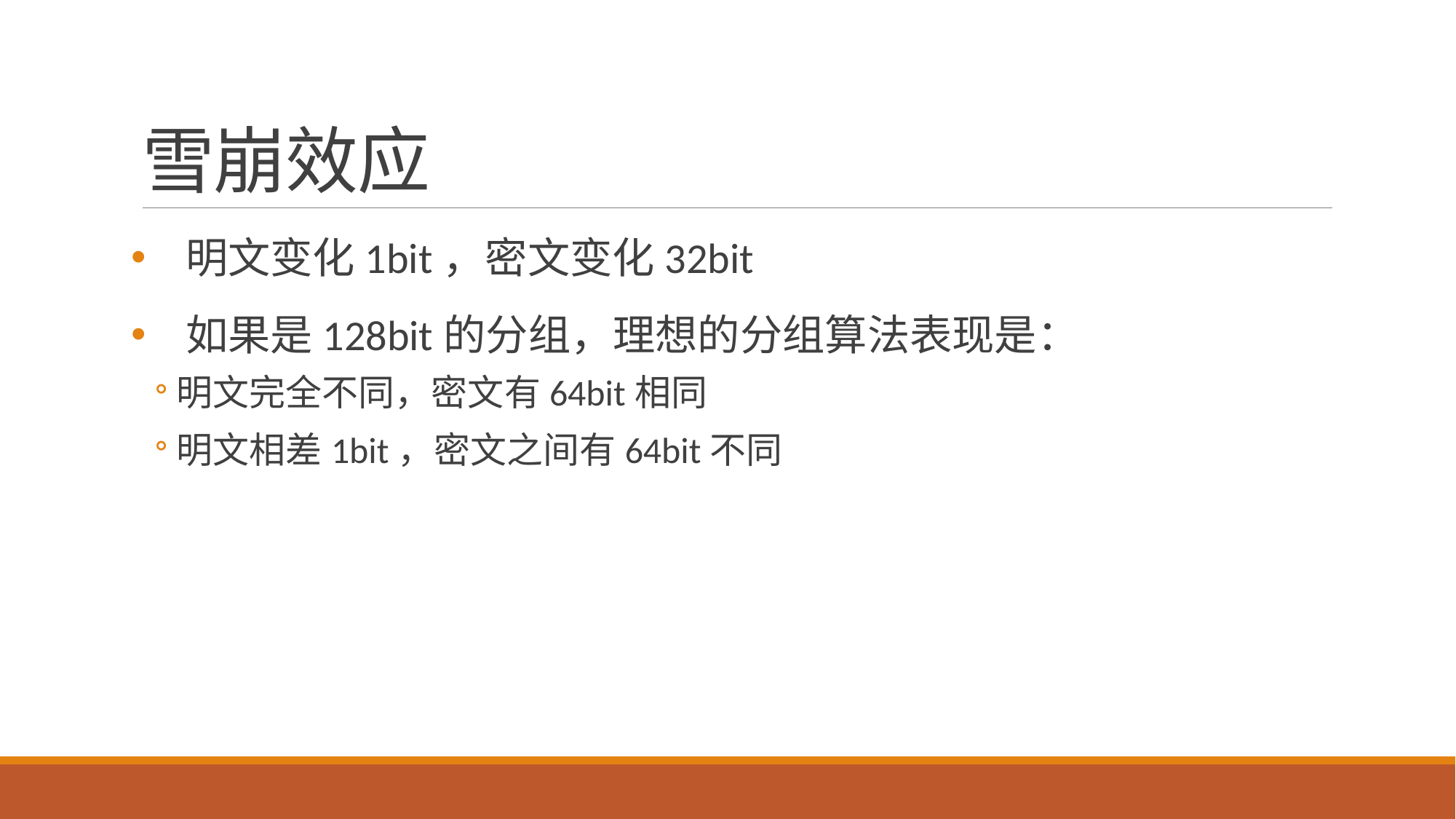

# 雪崩效应
明文变化1bit，密文变化32bit
如果是128bit的分组，理想的分组算法表现是：
明文完全不同，密文有64bit相同
明文相差1bit，密文之间有64bit不同
35